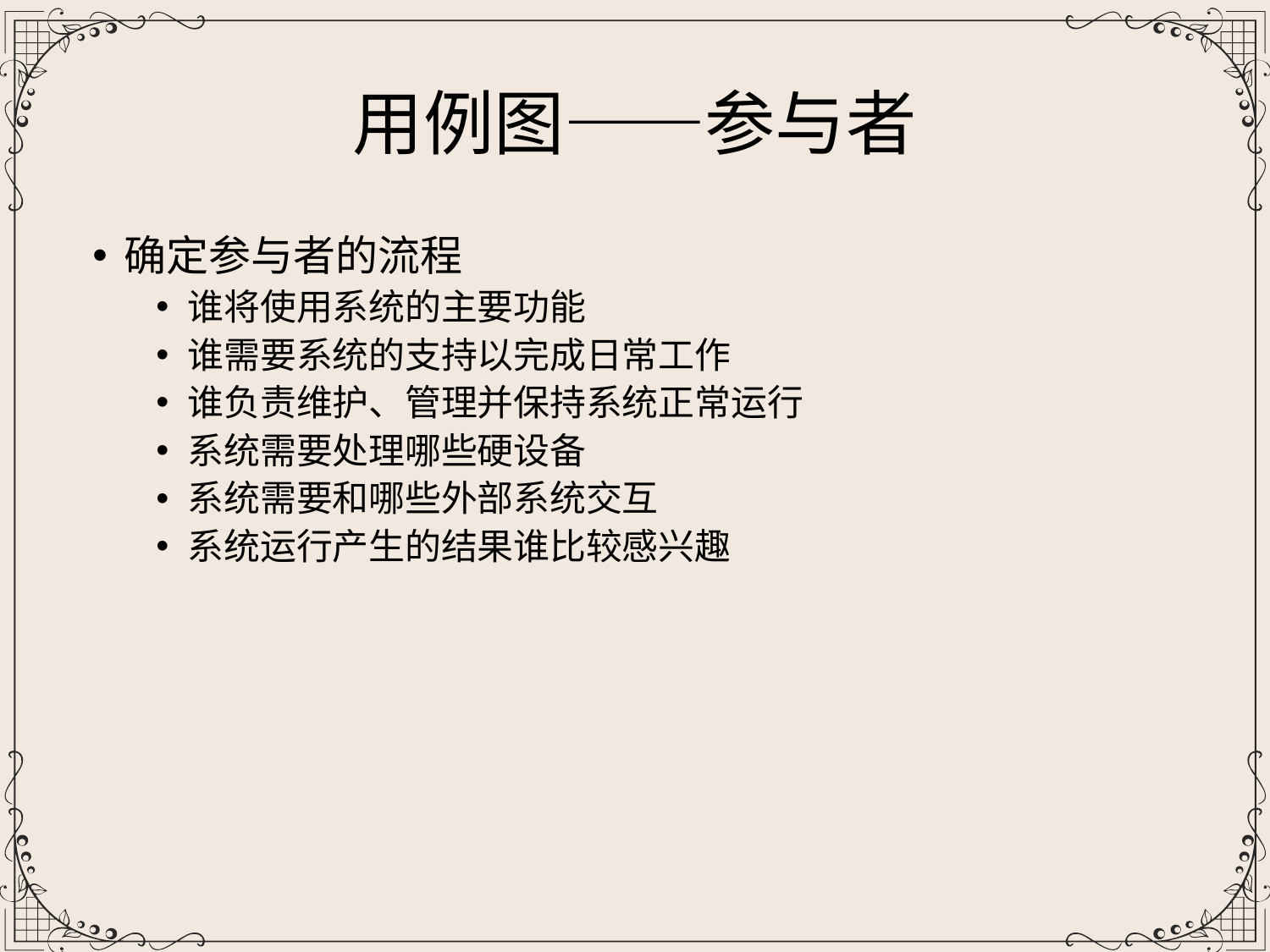

用例图——参与者
确定参与者的流程
谁将使用系统的主要功能
谁需要系统的支持以完成日常工作
谁负责维护、管理并保持系统正常运行
系统需要处理哪些硬设备
系统需要和哪些外部系统交互
系统运行产生的结果谁比较感兴趣